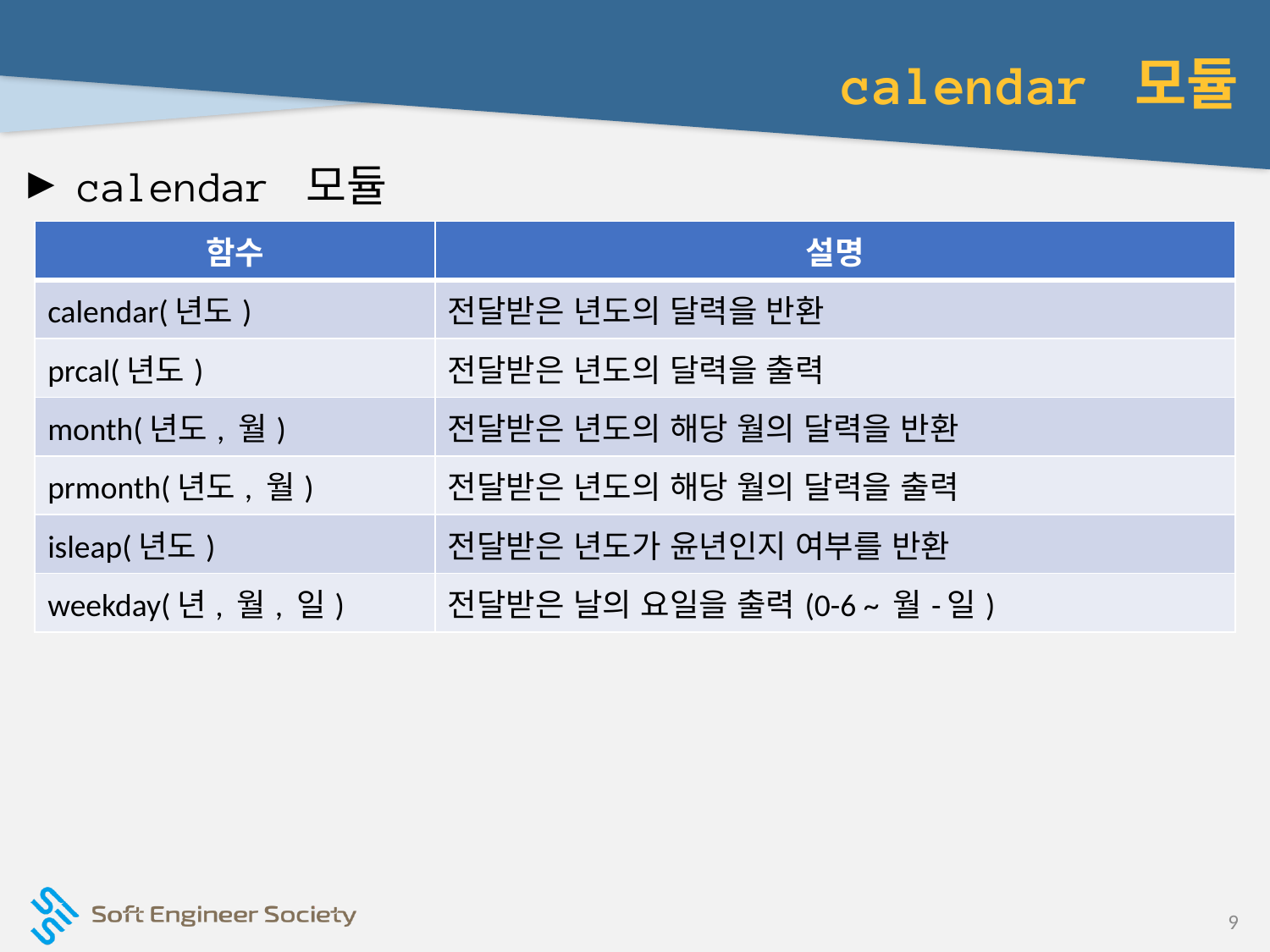

# calendar 모듈
calendar 모듈
| 함수 | 설명 |
| --- | --- |
| calendar(년도) | 전달받은 년도의 달력을 반환 |
| prcal(년도) | 전달받은 년도의 달력을 출력 |
| month(년도, 월) | 전달받은 년도의 해당 월의 달력을 반환 |
| prmonth(년도, 월) | 전달받은 년도의 해당 월의 달력을 출력 |
| isleap(년도) | 전달받은 년도가 윤년인지 여부를 반환 |
| weekday(년, 월, 일) | 전달받은 날의 요일을 출력(0-6 ~ 월-일) |
9